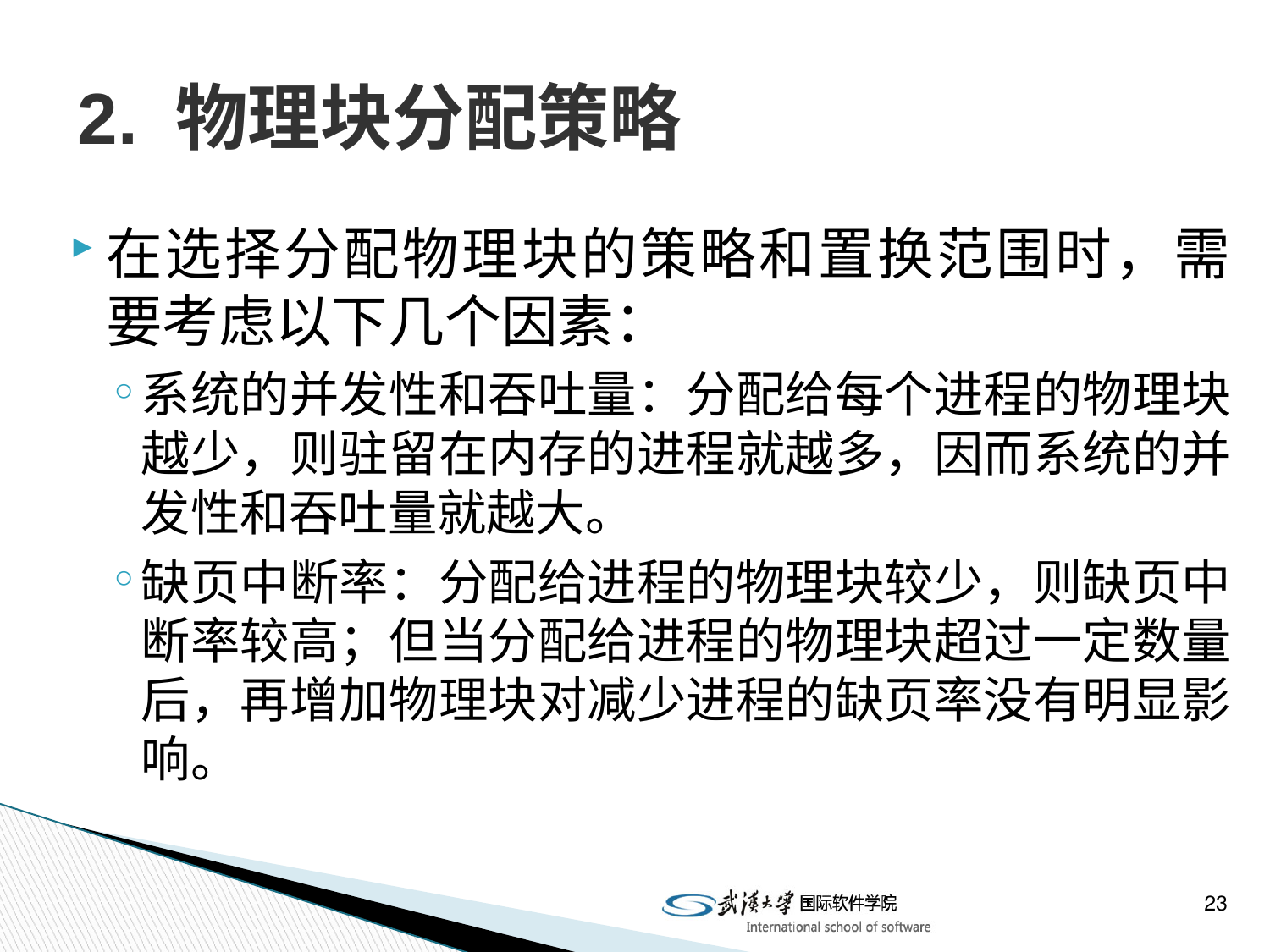

# 2. 物理块分配策略
在选择分配物理块的策略和置换范围时，需要考虑以下几个因素：
系统的并发性和吞吐量：分配给每个进程的物理块越少，则驻留在内存的进程就越多，因而系统的并发性和吞吐量就越大。
缺页中断率：分配给进程的物理块较少，则缺页中断率较高；但当分配给进程的物理块超过一定数量后，再增加物理块对减少进程的缺页率没有明显影响。